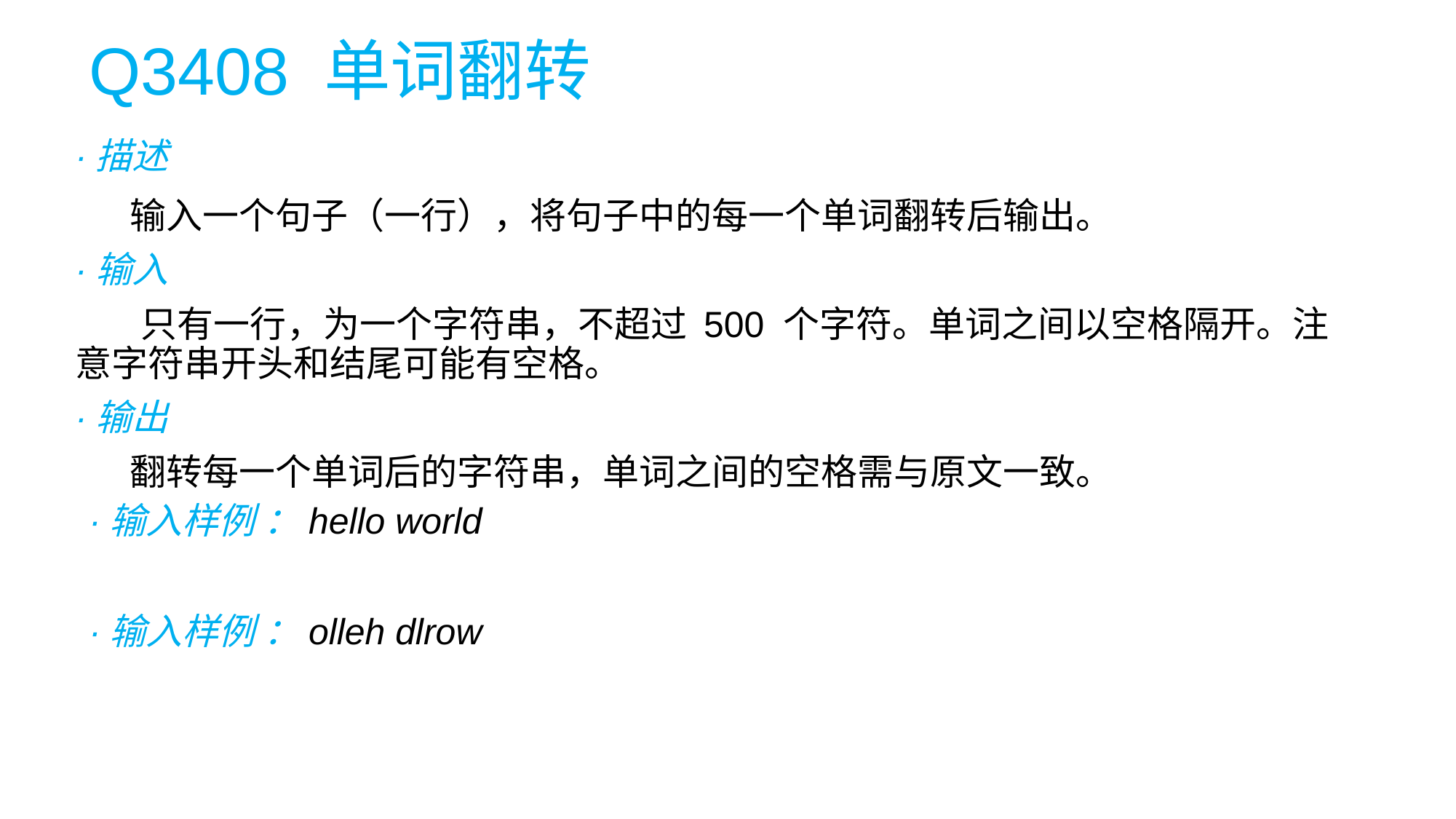

# Q3408 单词翻转
·描述
输入一个句子（一行），将句子中的每一个单词翻转后输出。
·输入
       只有一行，为一个字符串，不超过 500 个字符。单词之间以空格隔开。注意字符串开头和结尾可能有空格。
·输出
翻转每一个单词后的字符串，单词之间的空格需与原文一致。
·输入样例 ：hello world
·输入样例 ：olleh dlrow